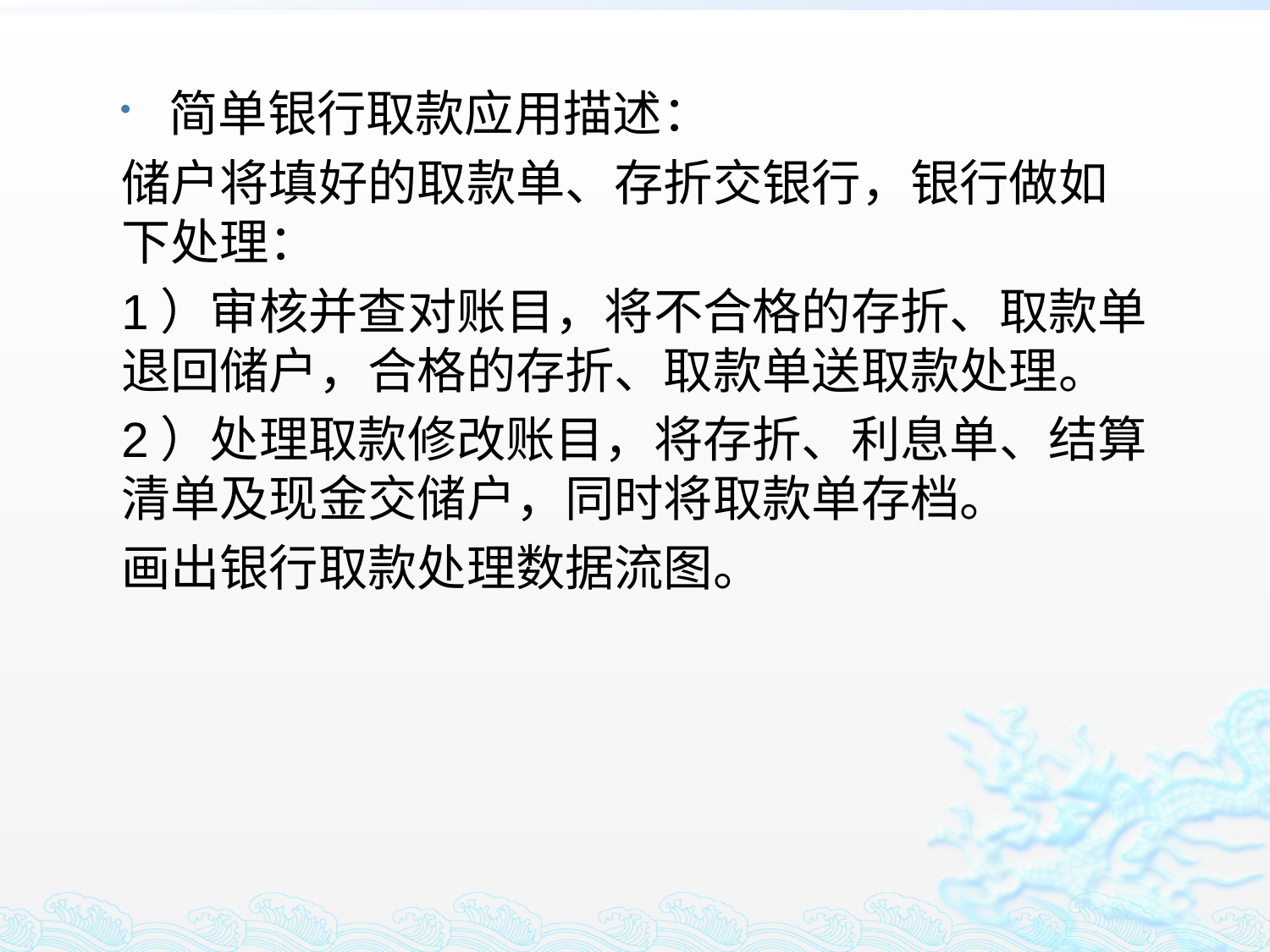

简单银行取款应用描述：
储户将填好的取款单、存折交银行，银行做如下处理：
1）审核并查对账目，将不合格的存折、取款单退回储户，合格的存折、取款单送取款处理。
2）处理取款修改账目，将存折、利息单、结算清单及现金交储户，同时将取款单存档。
画出银行取款处理数据流图。